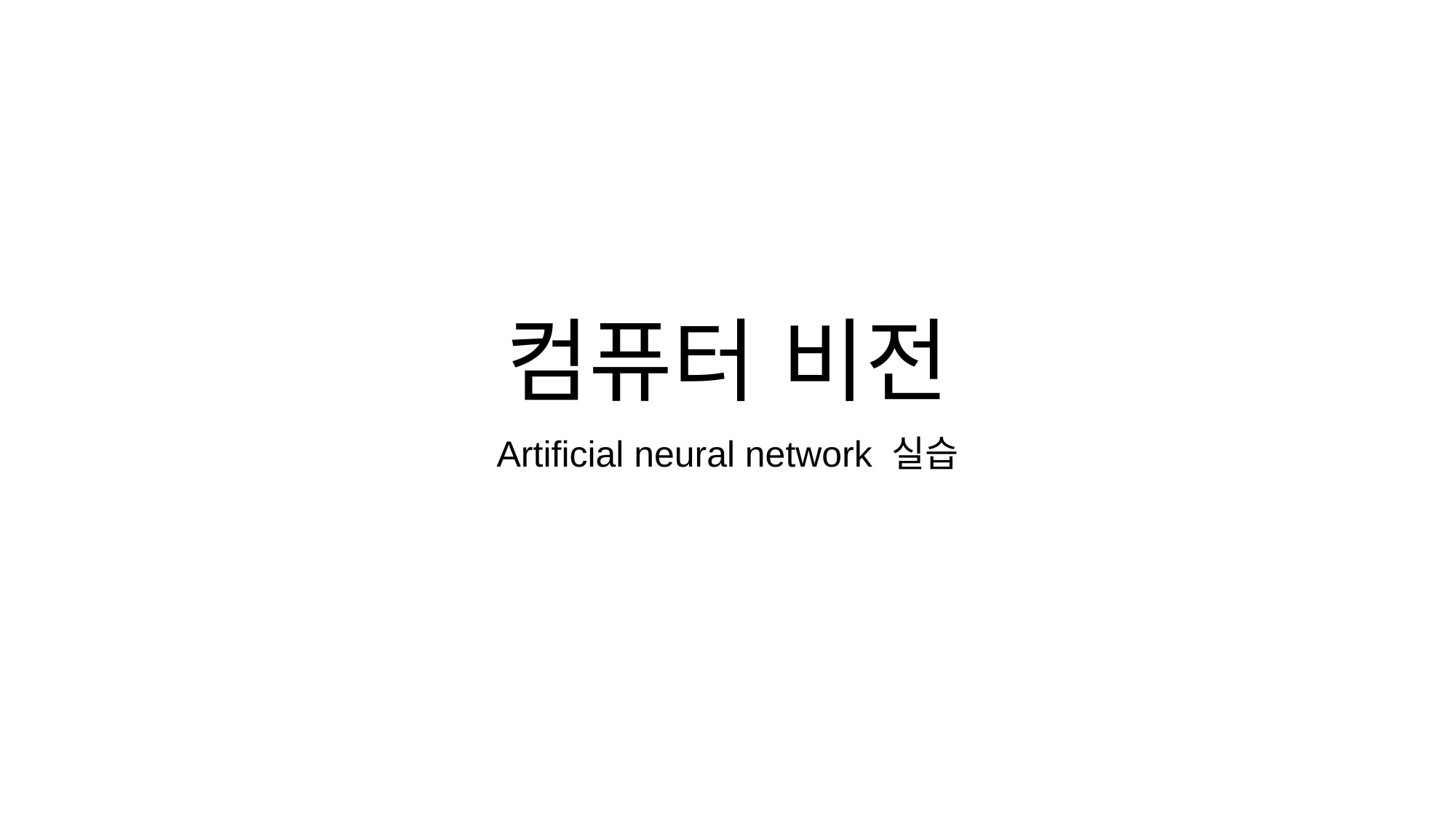

# 컴퓨터 비전
Artificial neural network 실습